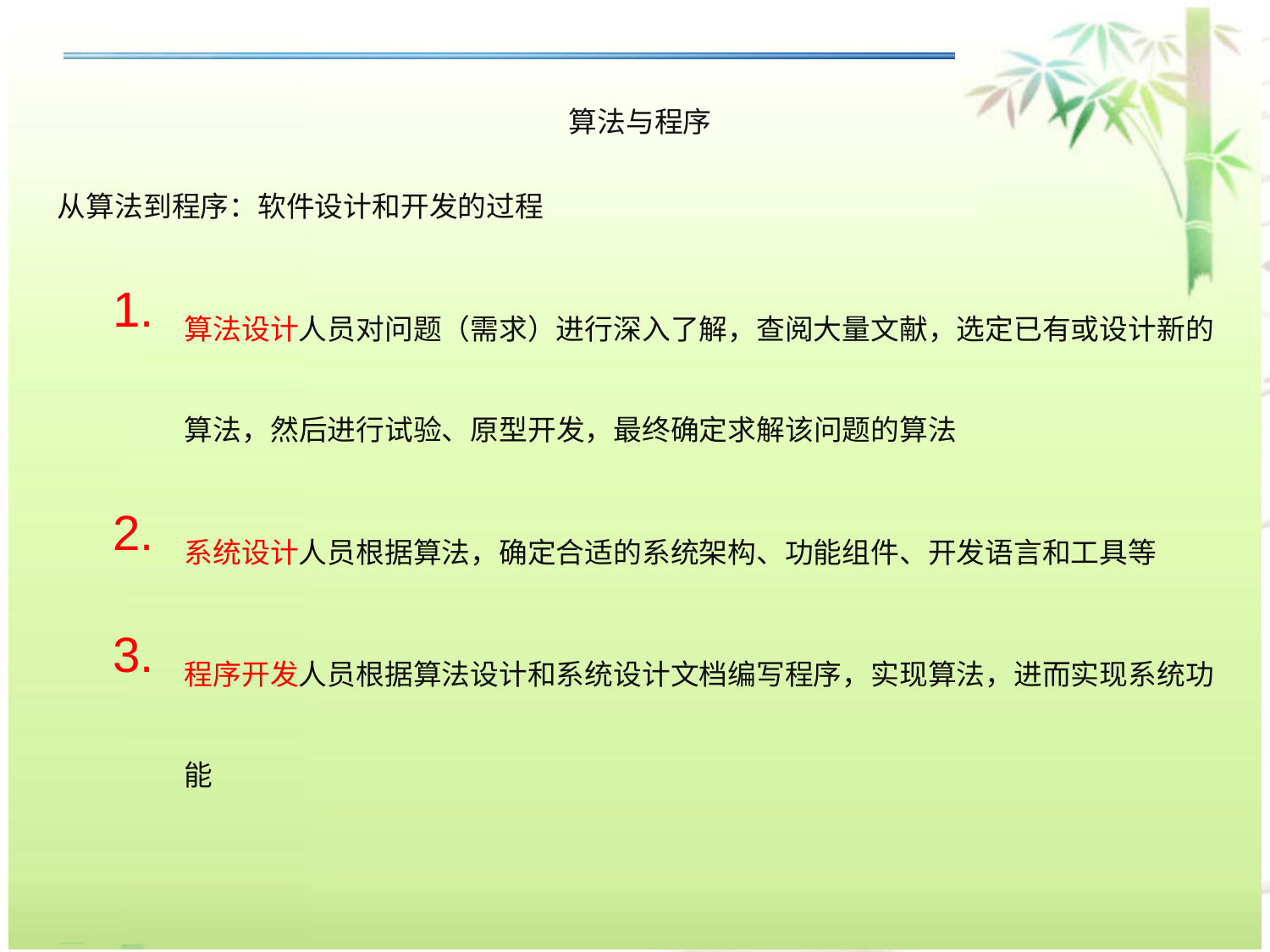

算法与程序
从算法到程序：软件设计和开发的过程
算法设计人员对问题（需求）进行深入了解，查阅大量文献，选定已有或设计新的算法，然后进行试验、原型开发，最终确定求解该问题的算法
系统设计人员根据算法，确定合适的系统架构、功能组件、开发语言和工具等
程序开发人员根据算法设计和系统设计文档编写程序，实现算法，进而实现系统功能